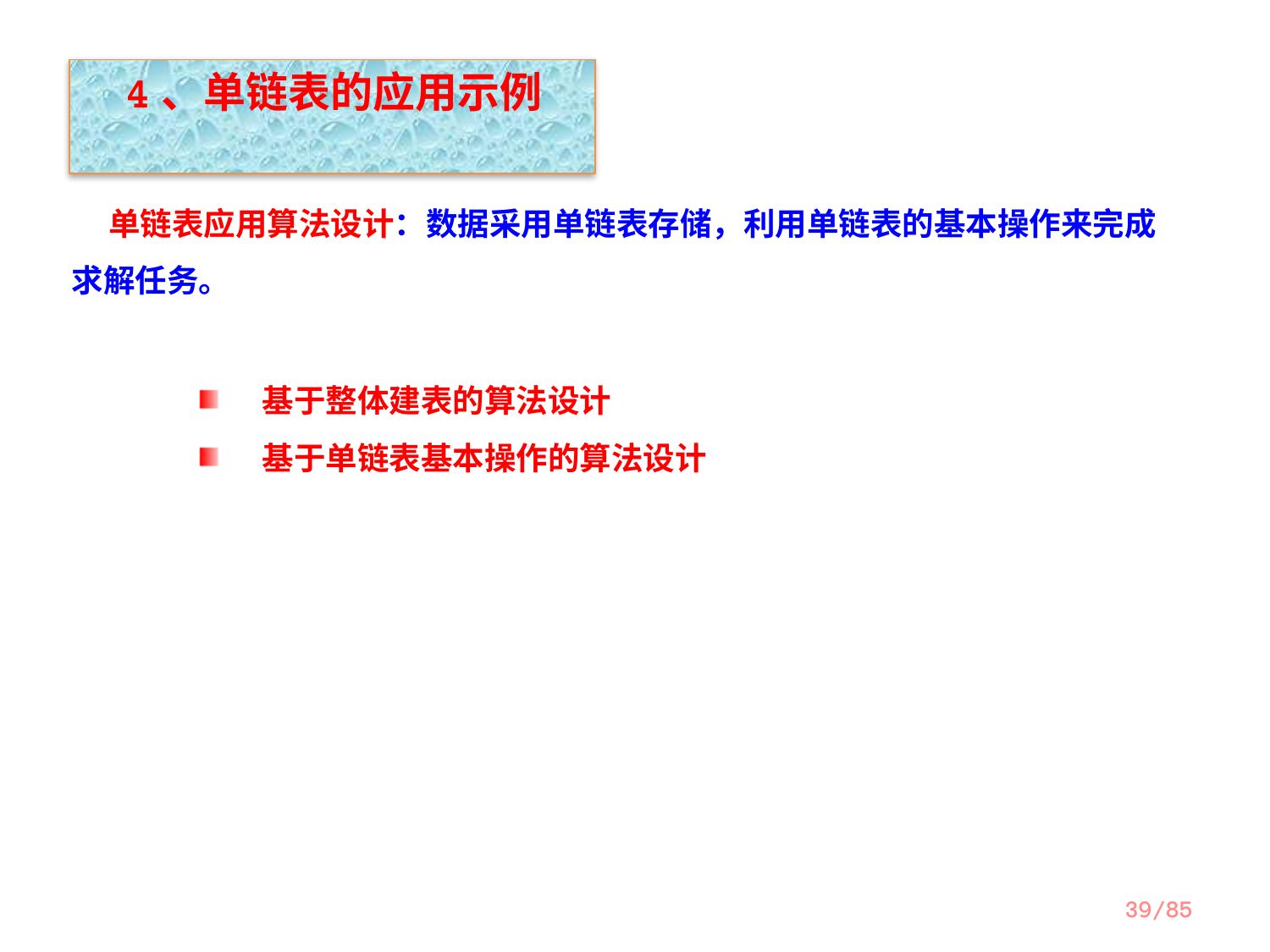

4、单链表的应用示例
    单链表应用算法设计：数据采用单链表存储，利用单链表的基本操作来完成求解任务。
基于整体建表的算法设计
基于单链表基本操作的算法设计
39/85